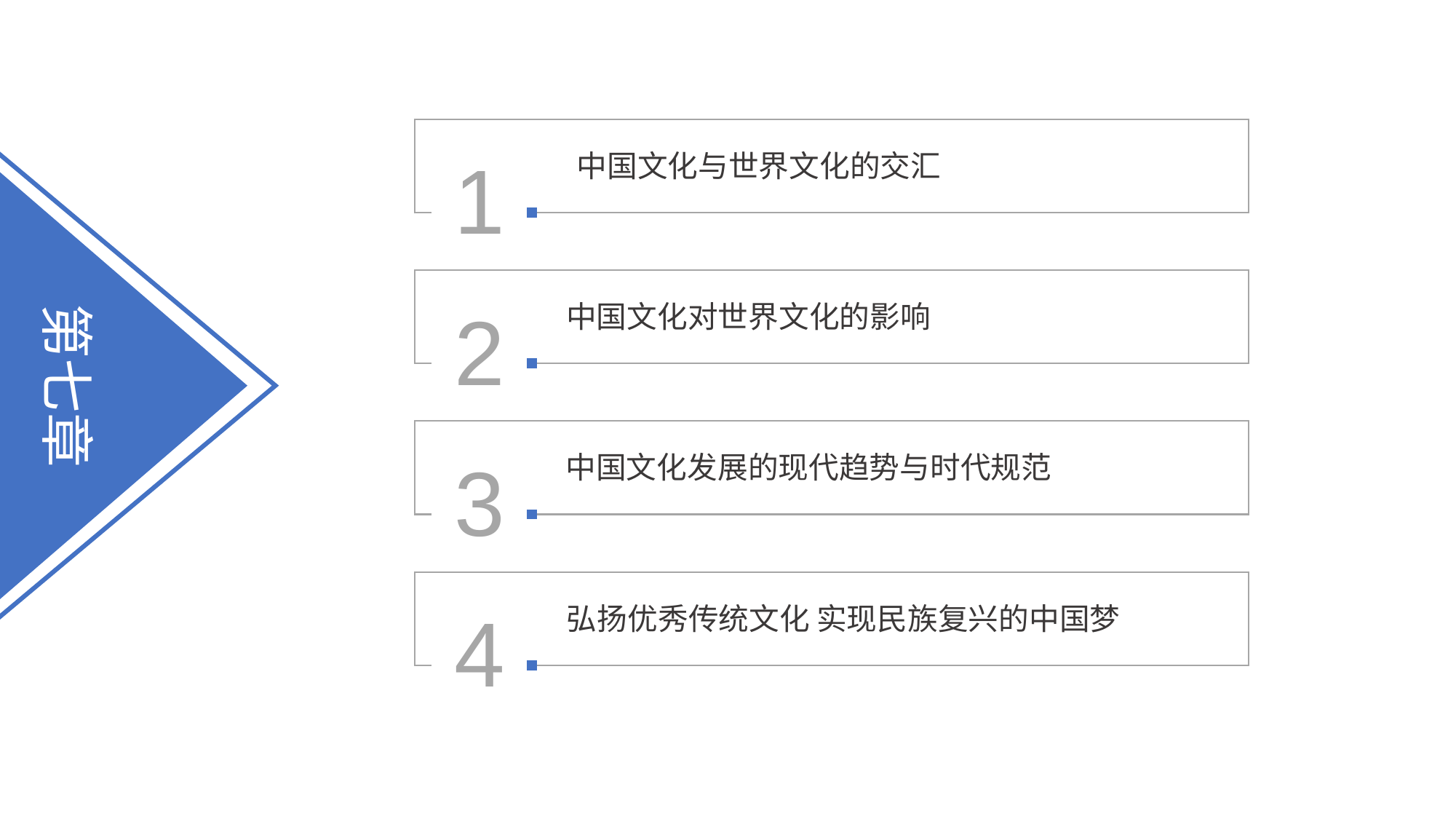

1

 中国文化与世界文化的交汇

2

中国文化对世界文化的影响
第七章

3

中国文化发展的现代趋势与时代规范

4

弘扬优秀传统文化 实现民族复兴的中国梦